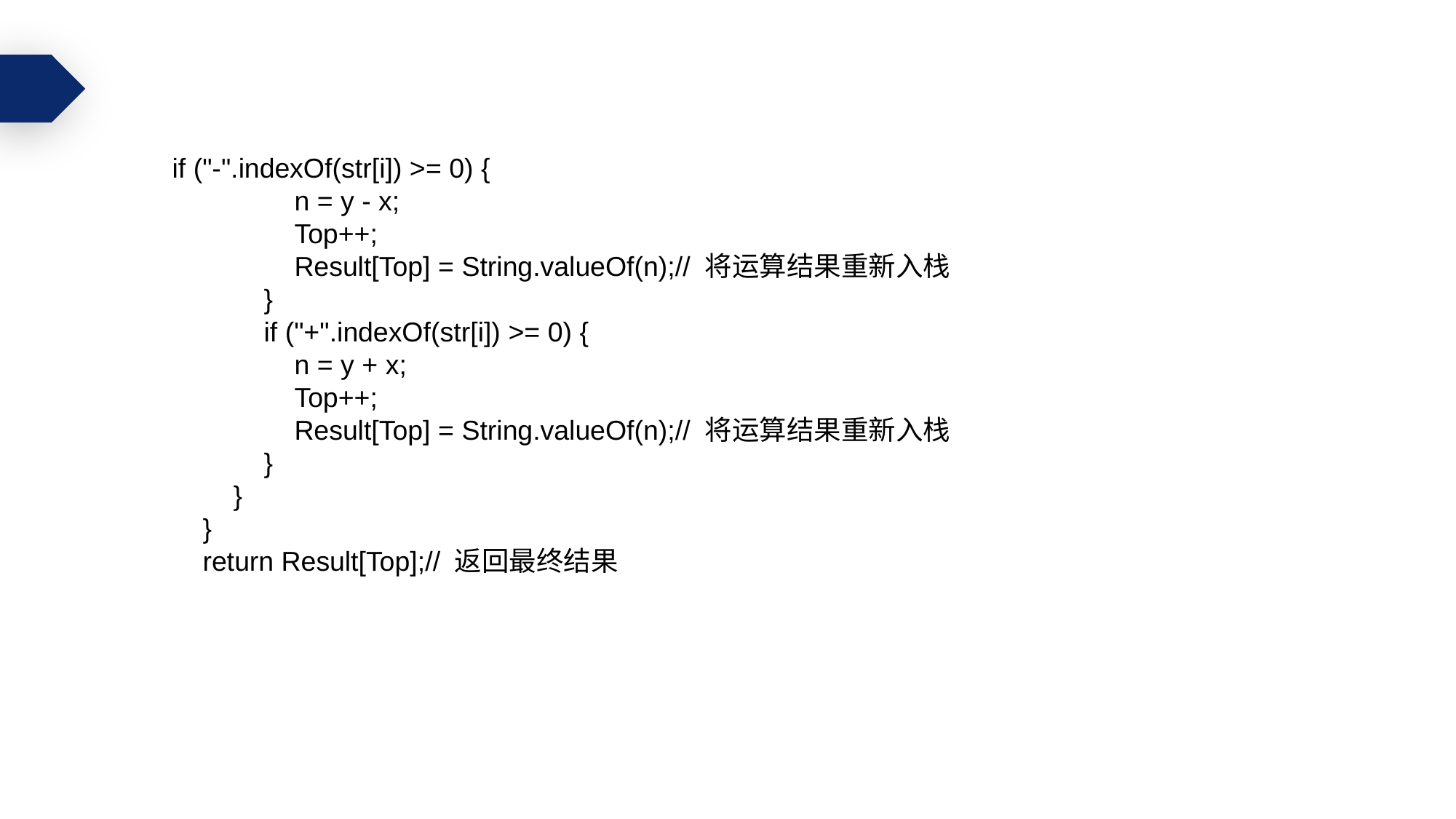

if ("-".indexOf(str[i]) >= 0) {
                n = y - x;
                Top++;
                Result[Top] = String.valueOf(n);// 将运算结果重新入栈
            }
            if ("+".indexOf(str[i]) >= 0) {
                n = y + x;
                Top++;
                Result[Top] = String.valueOf(n);// 将运算结果重新入栈
            }
        }
    }
    return Result[Top];// 返回最终结果